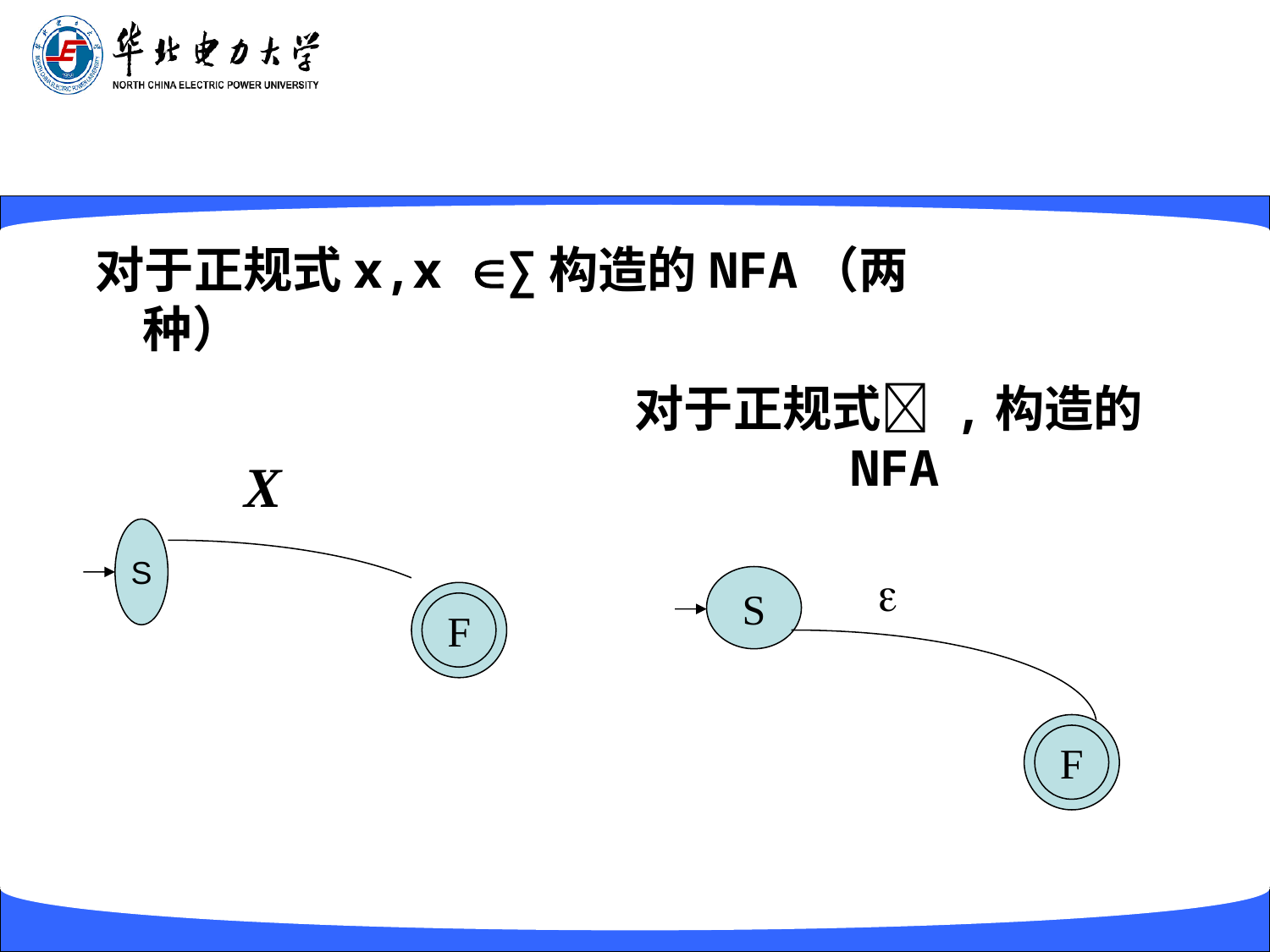

对于正规式x,x ∈∑构造的NFA（两种）
对于正规式ε ,构造的NFA
X
S

F
ε
S

F